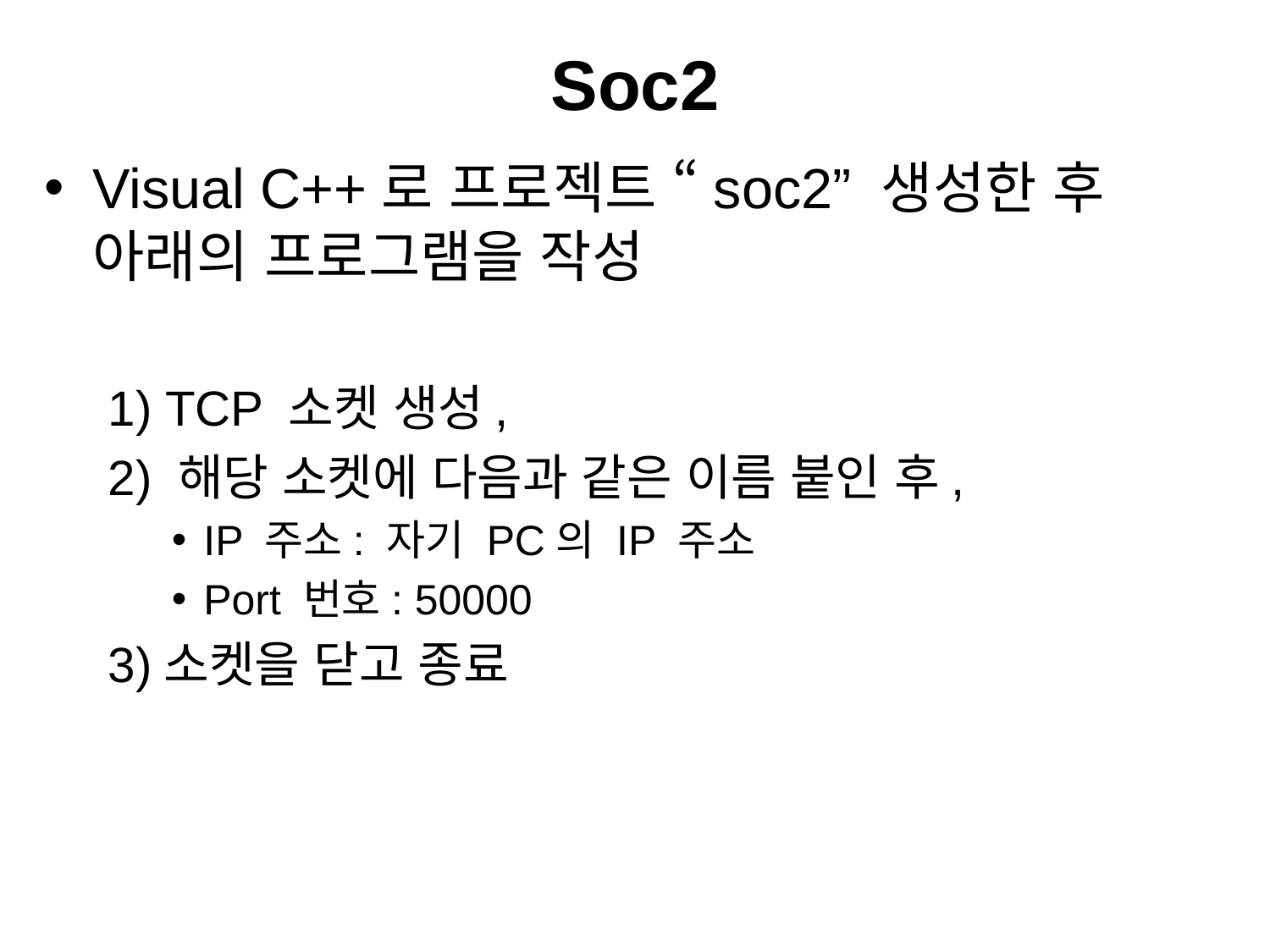

# Soc2
Visual C++로 프로젝트 “soc2” 생성한 후 아래의 프로그램을 작성

1) TCP 소켓 생성,
2) 해당 소켓에 다음과 같은 이름 붙인 후,
IP 주소: 자기 PC의 IP 주소
Port 번호: 50000
3)소켓을 닫고 종료